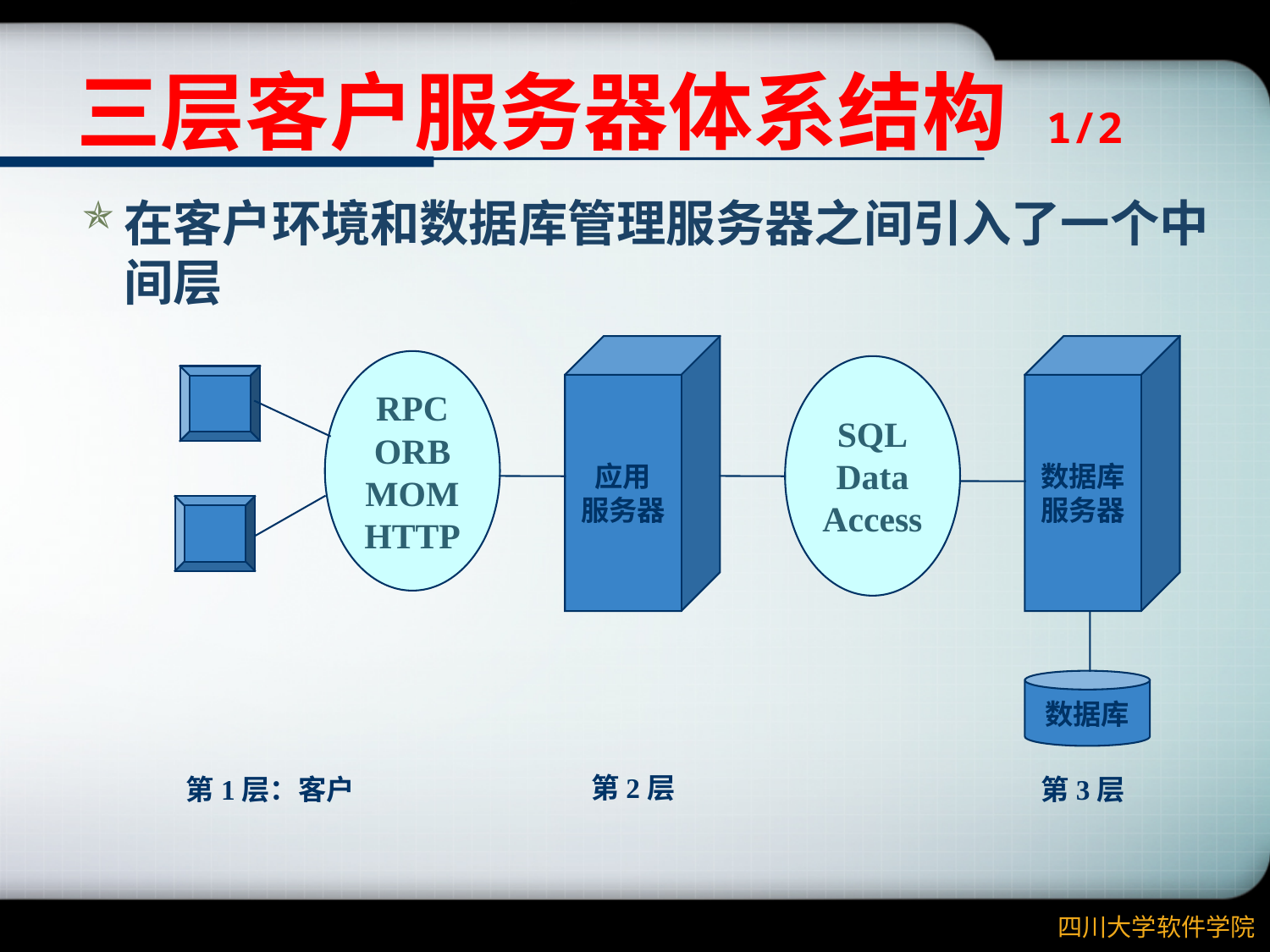

# 三层客户服务器体系结构 1/2
在客户环境和数据库管理服务器之间引入了一个中间层
应用
服务器
数据库
服务器
RPC
ORB
MOM
HTTP
SQL
Data
Access

数据库
第2层
第1层：客户
第3层